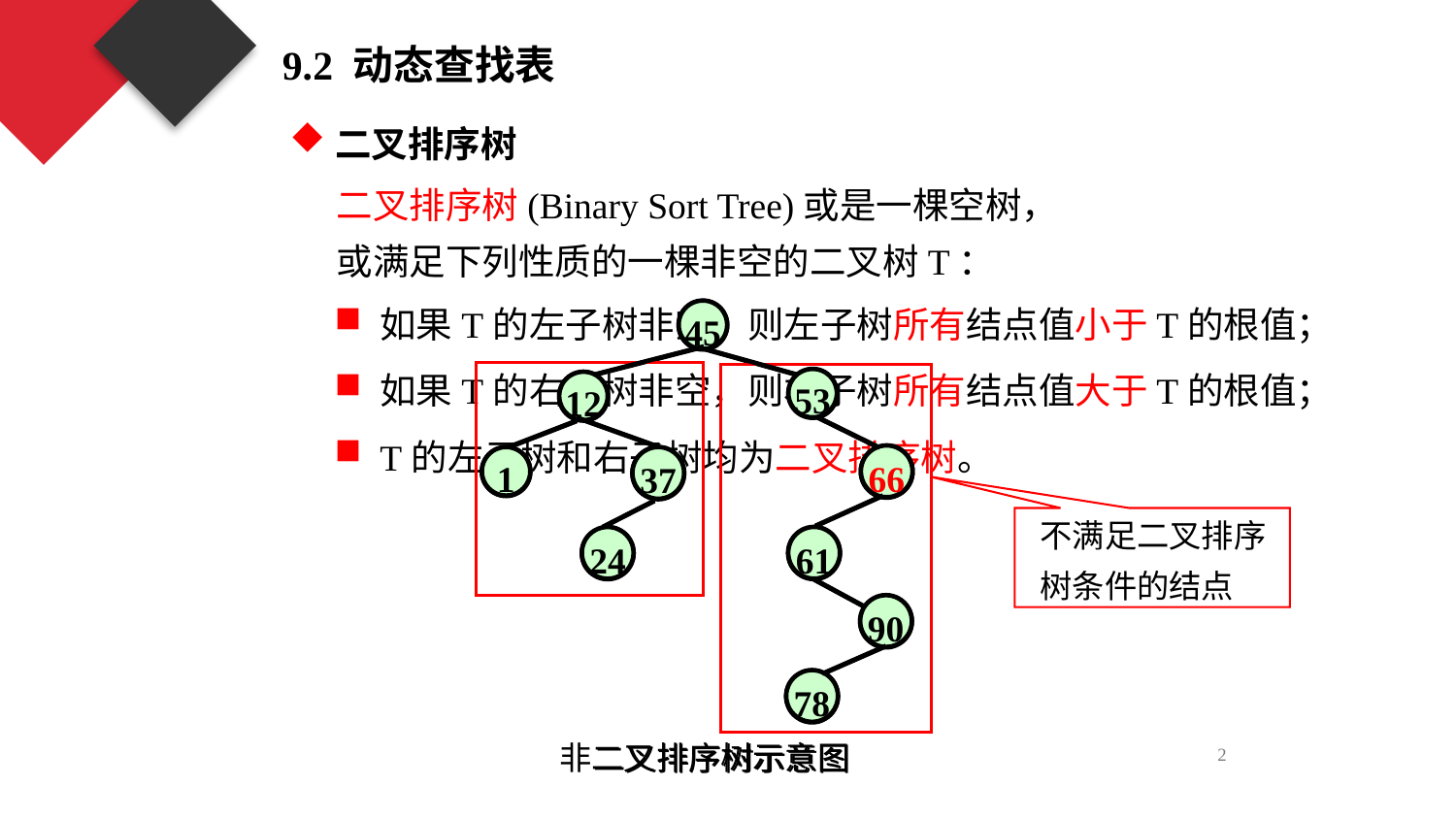

9.2 动态查找表
二叉排序树
二叉排序树(Binary Sort Tree)或是一棵空树，或满足下列性质的一棵非空的二叉树T：
如果T的左子树非空，则左子树所有结点值小于T的根值；
45

53
12

66
1
37

61
24

90

78
非二叉排序树示意图
45

53
12

99
1
37

61
24

90

78
二叉排序树示意图
如果T的右子树非空，则右子树所有结点值大于T的根值；

T的左子树和右子树均为二叉排序树。
不满足二叉排序树条件的结点

2